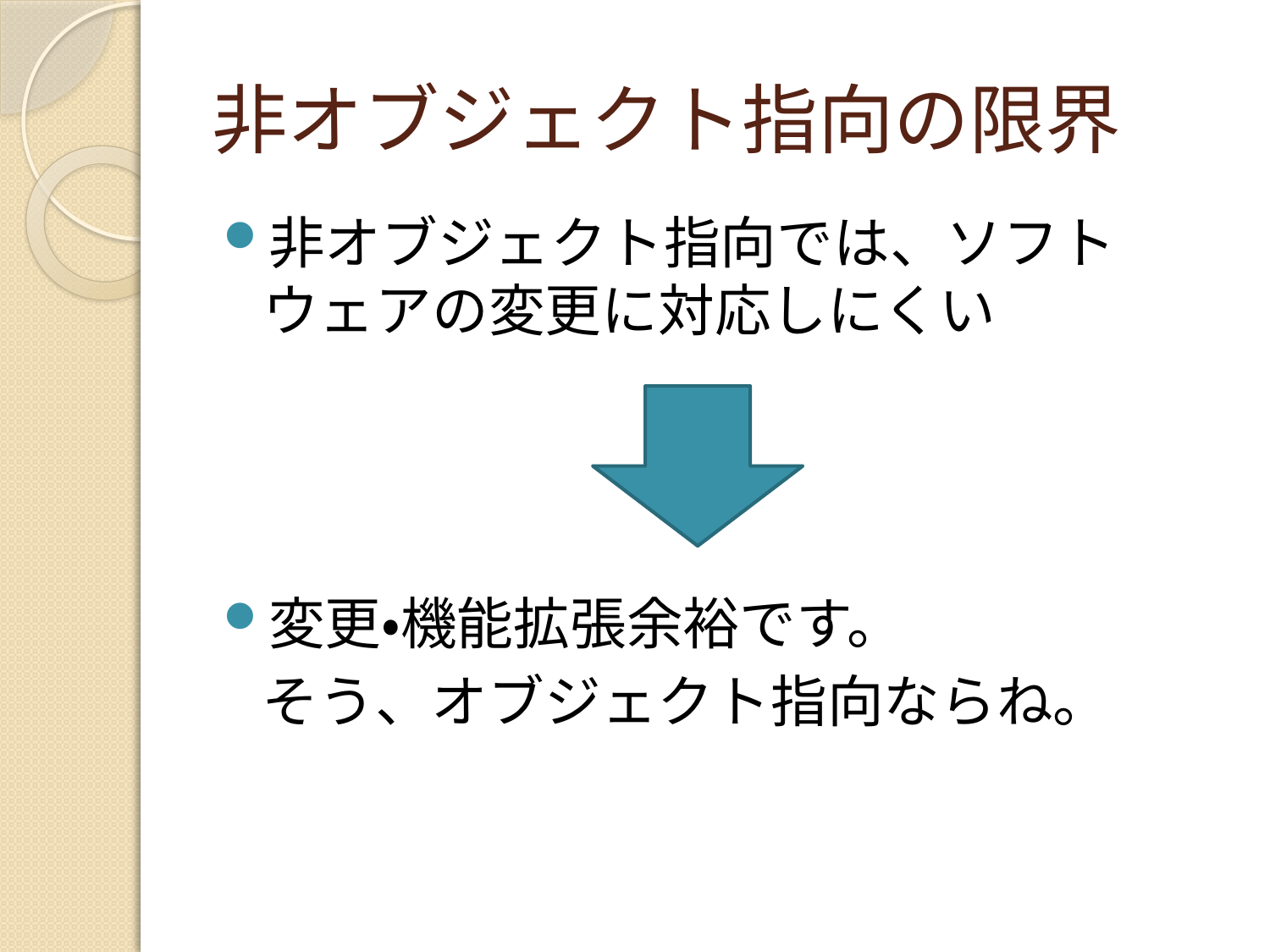

# 非オブジェクト指向の限界
非オブジェクト指向では、ソフトウェアの変更に対応しにくい

変更・機能拡張余裕です。
  そう、オブジェクト指向ならね。